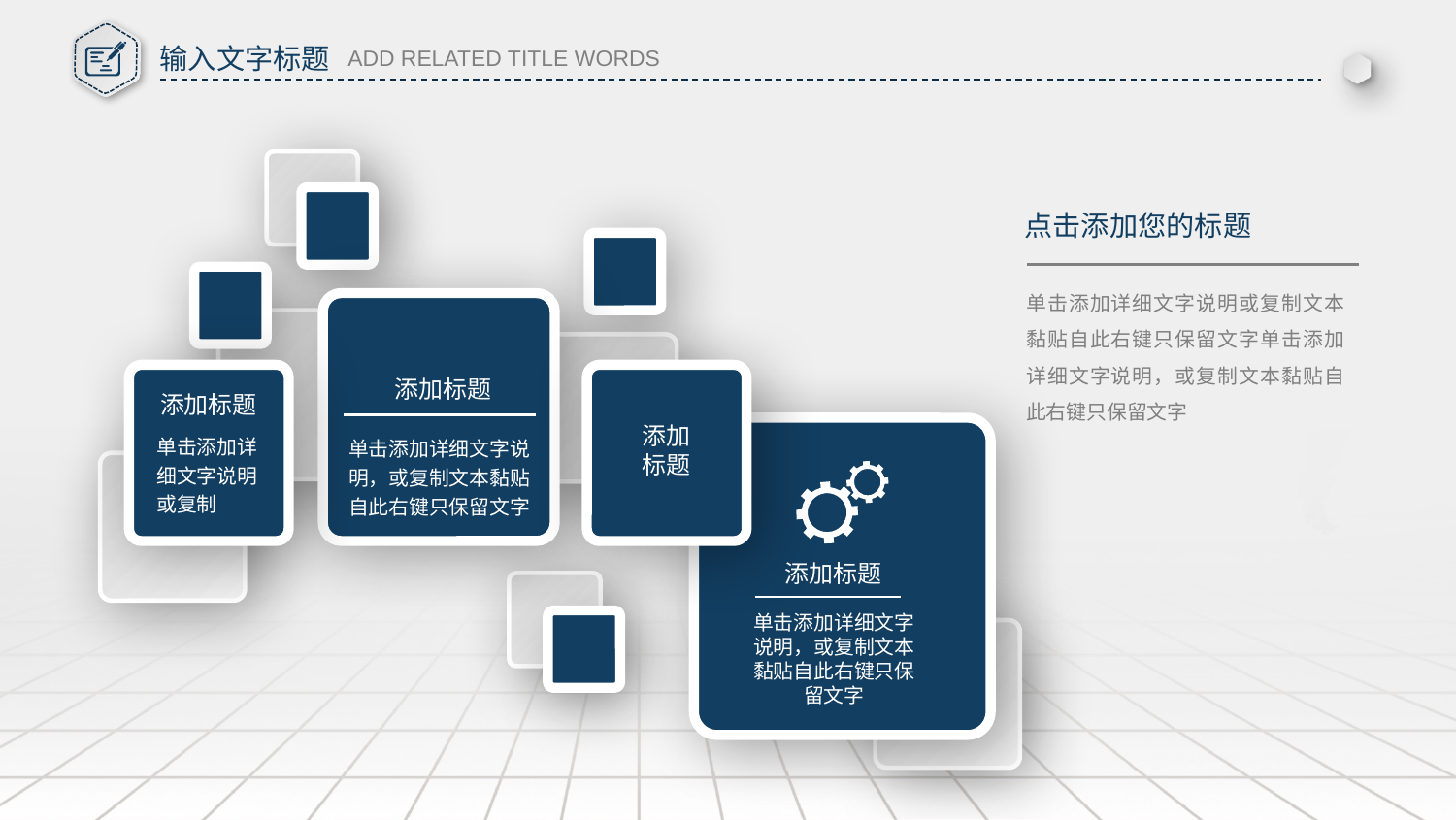

点击添加您的标题

单击添加详细文字说明或复制文本黏贴自此右键只保留文字单击添加详细文字说明，或复制文本黏贴自此右键只保留文字

添加标题
单击添加详细文字说明，或复制文本黏贴自此右键只保留文字

添加标题
单击添加详细文字说明或复制

添加
标题

添加标题
单击添加详细文字说明，或复制文本黏贴自此右键只保留文字